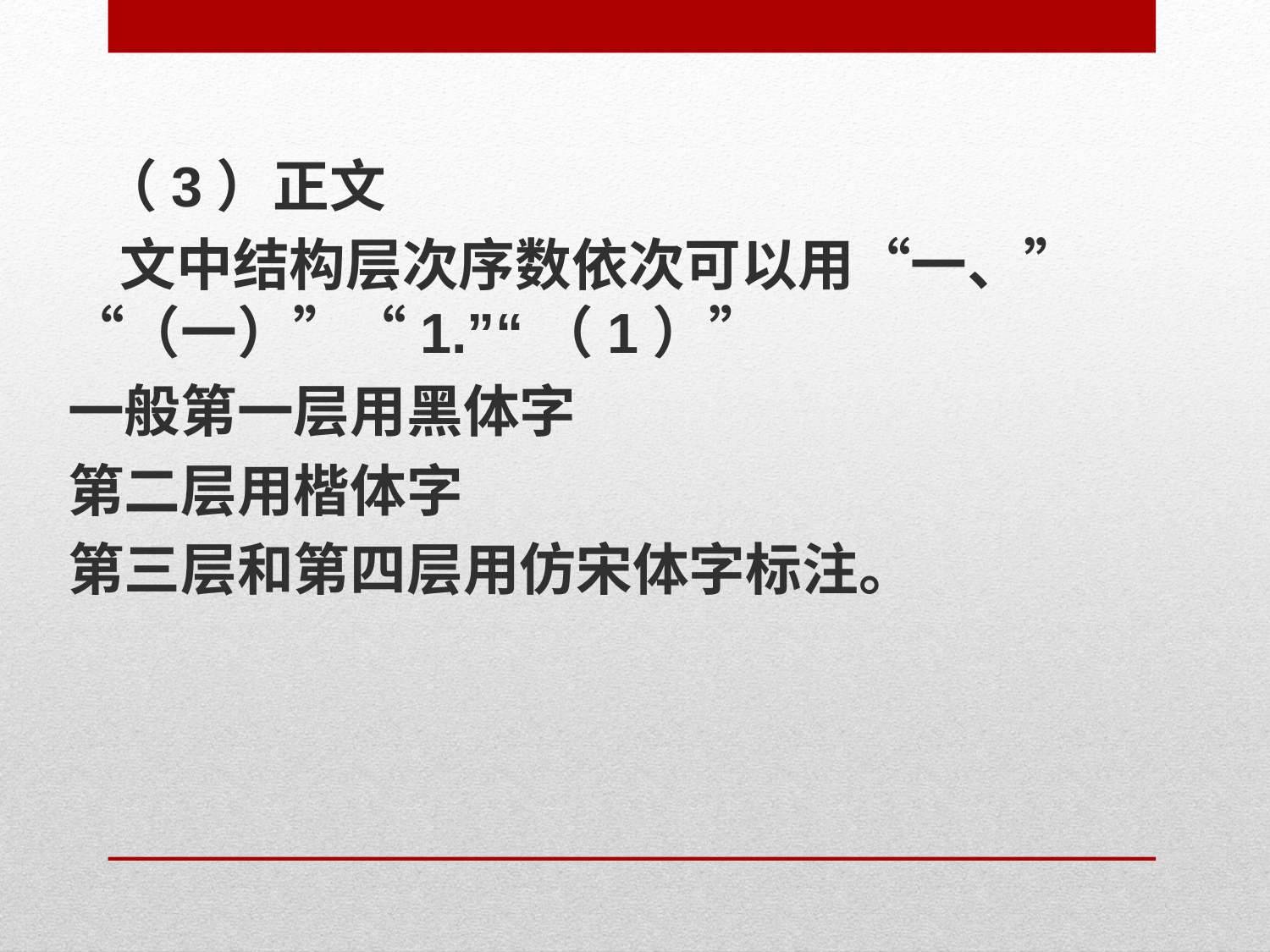

（3）正文
   文中结构层次序数依次可以用“一、”“（一）”“1.”“（1）”
一般第一层用黑体字
第二层用楷体字
第三层和第四层用仿宋体字标注。